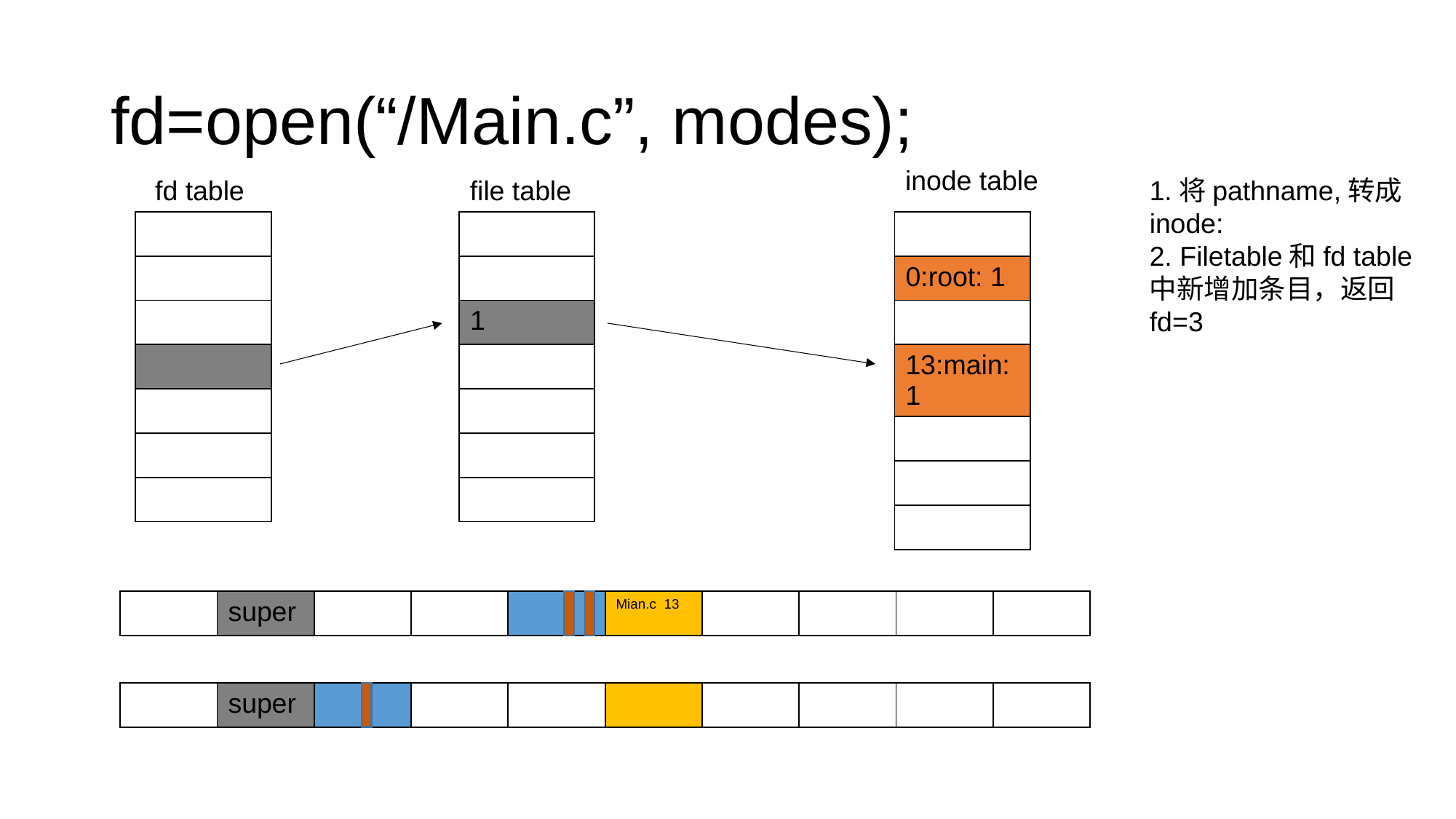

# fd=open(“/Main.c”, modes);
inode table
fd table
file table
1.将pathname,转成inode:
2. Filetable和fd table 中新增加条目，返回fd=3
|  |
| --- |
|  |
|  |
|  |
|  |
|  |
|  |
|  |
| --- |
|  |
| 1 |
|  |
|  |
|  |
|  |
|  |
| --- |
| 0:root: 1 |
|  |
| 13:main:1 |
|  |
|  |
|  |
|  | super |  |  |  | Mian.c 13 |  |  |  |  |
| --- | --- | --- | --- | --- | --- | --- | --- | --- | --- |

|  | super |  |  |  |  |  |  |  |  |
| --- | --- | --- | --- | --- | --- | --- | --- | --- | --- |